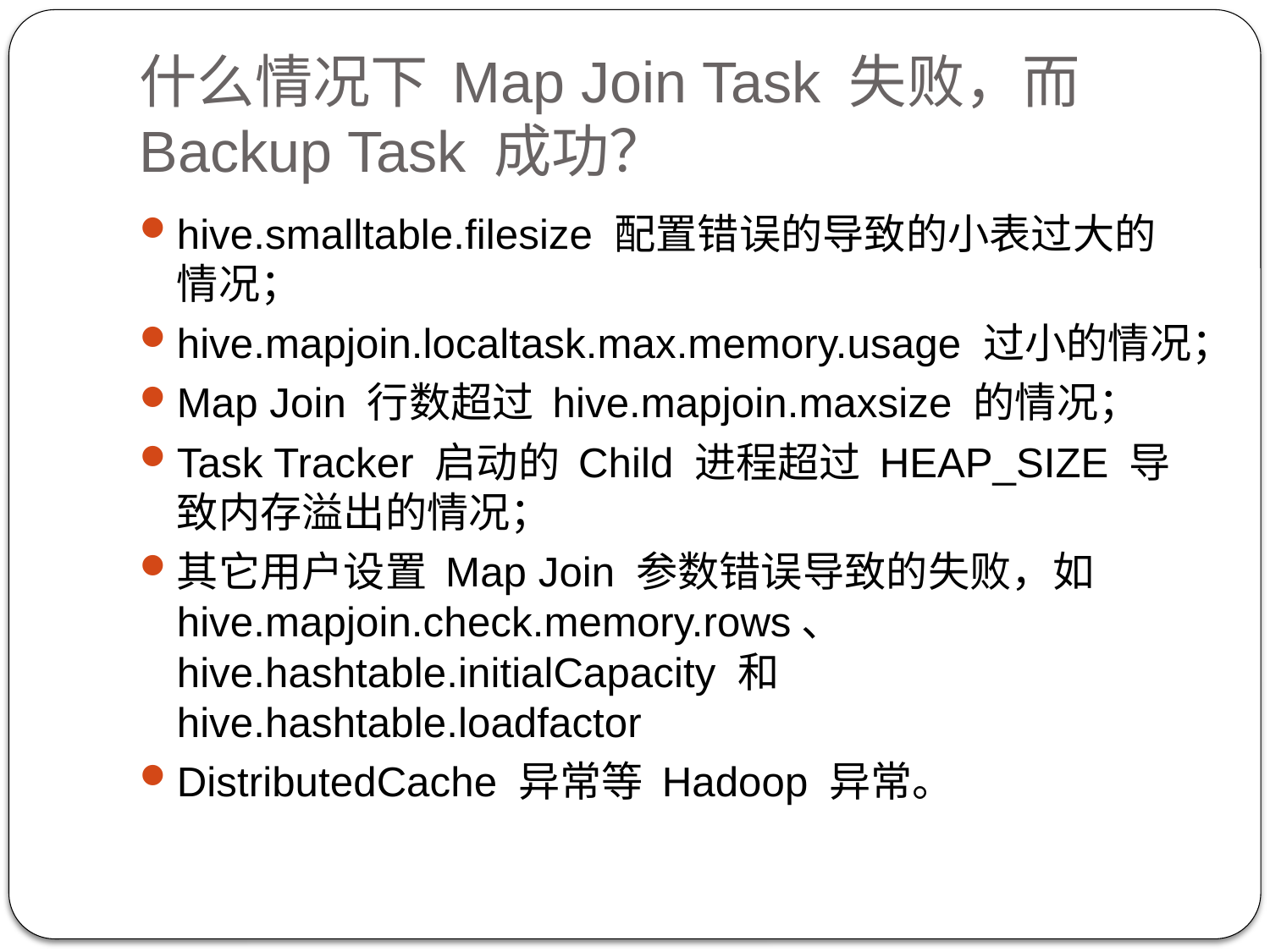

# 什么情况下 Map Join Task 失败，而 Backup Task 成功？
hive.smalltable.filesize 配置错误的导致的小表过大的情况；
hive.mapjoin.localtask.max.memory.usage 过小的情况；
Map Join 行数超过 hive.mapjoin.maxsize 的情况；
Task Tracker 启动的 Child 进程超过 HEAP_SIZE 导致内存溢出的情况；
其它用户设置 Map Join 参数错误导致的失败，如hive.mapjoin.check.memory.rows、 hive.hashtable.initialCapacity 和 hive.hashtable.loadfactor
DistributedCache 异常等 Hadoop 异常。